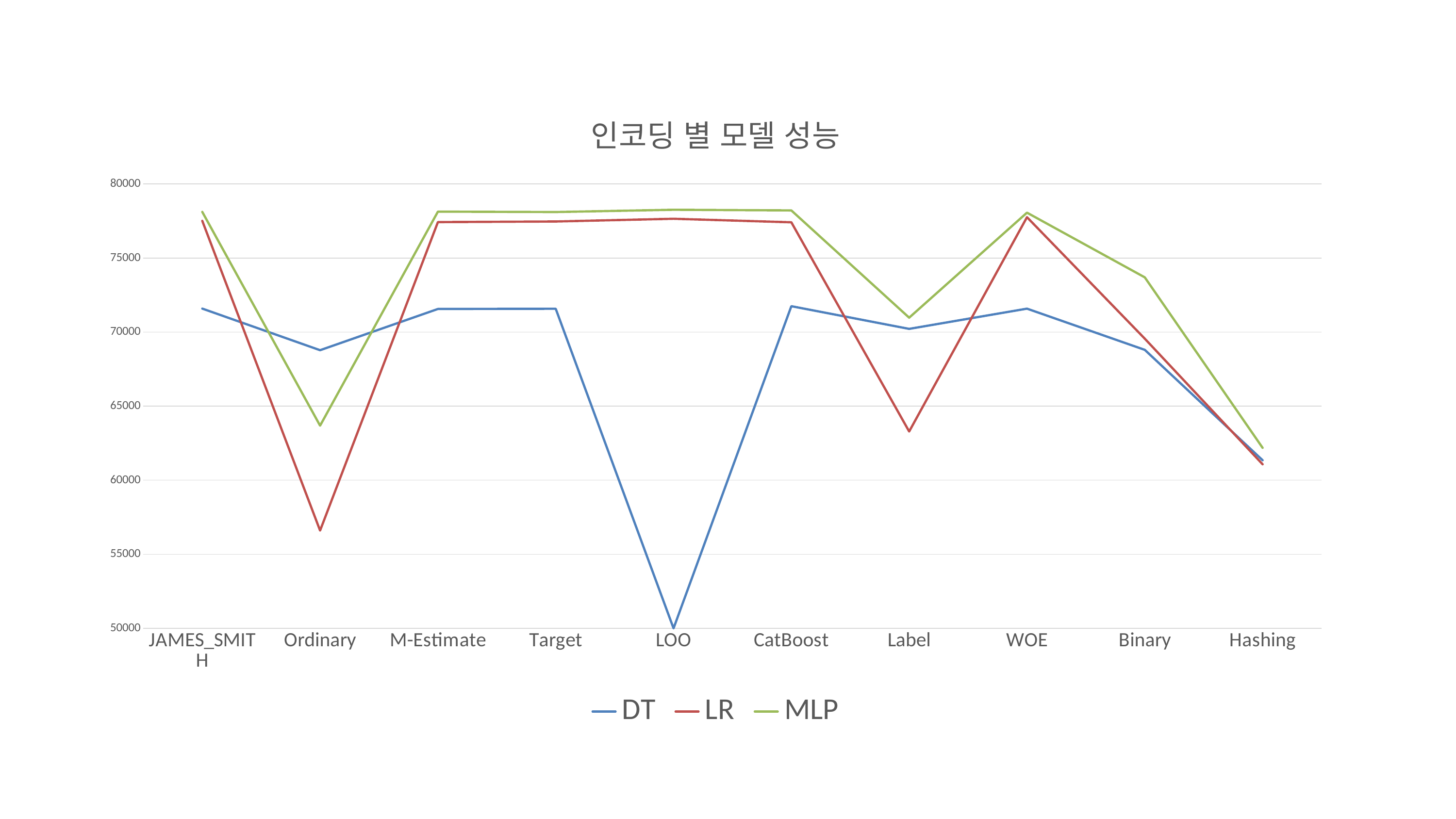

### Chart: 인코딩 별 모델 성능

| Category | DT | LR | MLP |
|---|---|---|---|
| JAMES_SMITH | 71586.0 | 77512.0 | 78115.0 |
| Ordinary | 68776.0 | 56601.0 | 63682.0 |
| M-Estimate | 71560.0 | 77424.0 | 78130.0 |
| Target | 71574.0 | 77466.0 | 78103.0 |
| LOO | 50000.0 | 77649.0 | 78257.0 |
| CatBoost | 71748.0 | 77411.0 | 78212.0 |
| Label | 70215.0 | 63288.0 | 70972.0 |
| WOE | 71582.0 | 77756.0 | 78061.0 |
| Binary | 68800.0 | 69555.0 | 73694.0 |
| Hashing | 61345.0 | 61072.0 | 62182.0 |